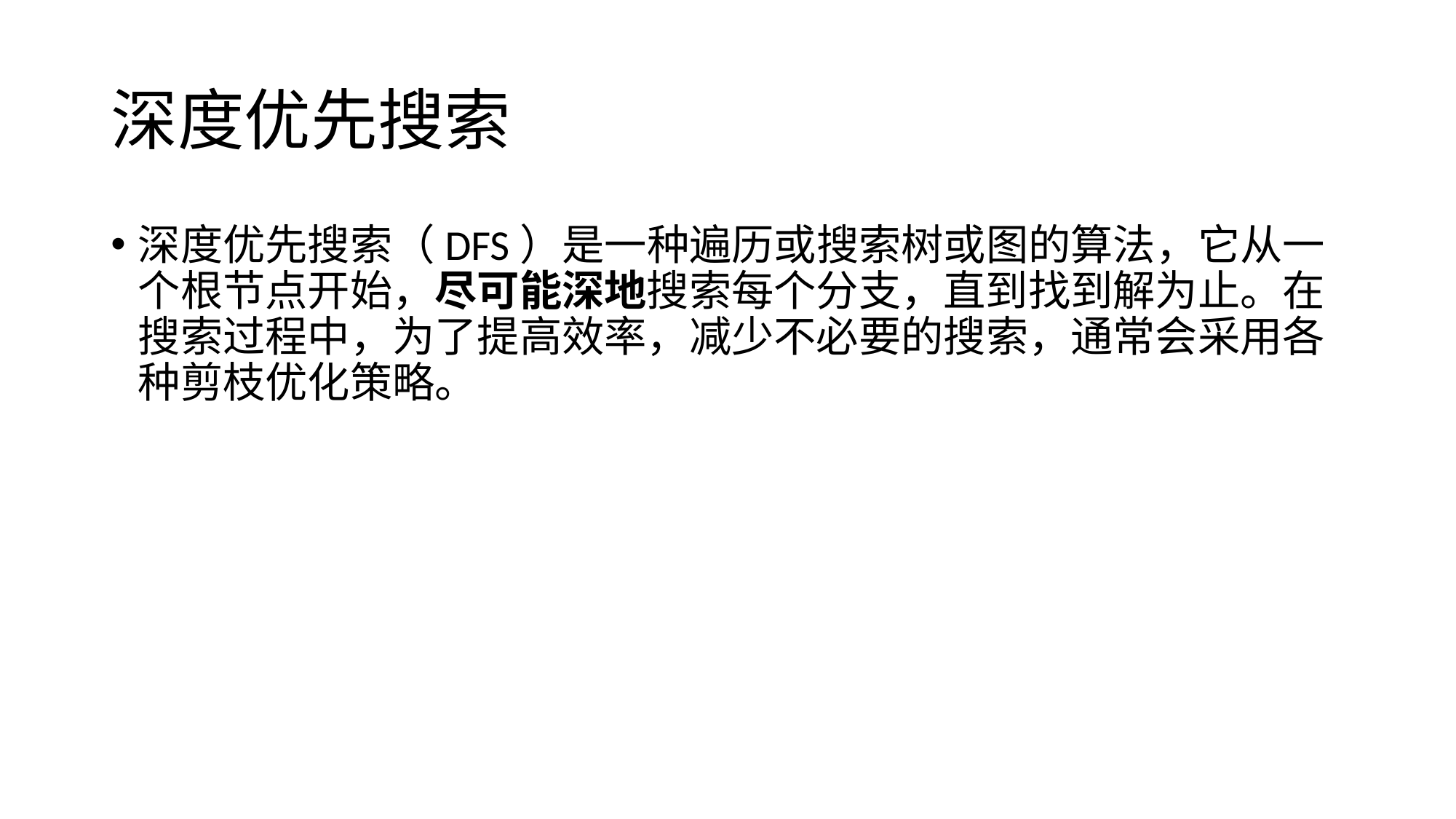

# 深度优先搜索
深度优先搜索（DFS）是一种遍历或搜索树或图的算法，它从一个根节点开始，尽可能深地搜索每个分支，直到找到解为止。在搜索过程中，为了提高效率，减少不必要的搜索，通常会采用各种剪枝优化策略。